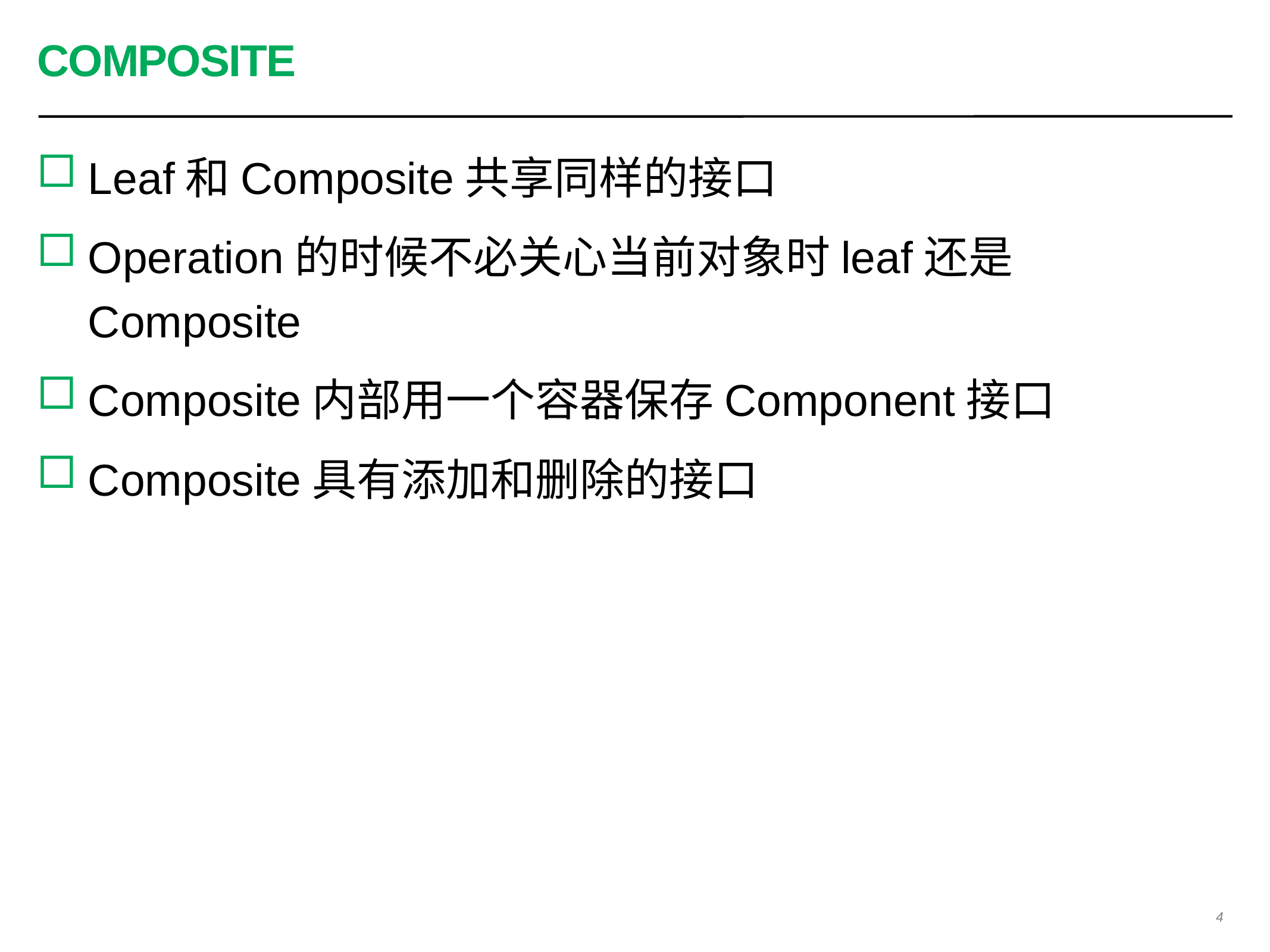

# Composite
Leaf和Composite共享同样的接口
Operation的时候不必关心当前对象时leaf还是Composite
Composite内部用一个容器保存Component接口
Composite具有添加和删除的接口

4